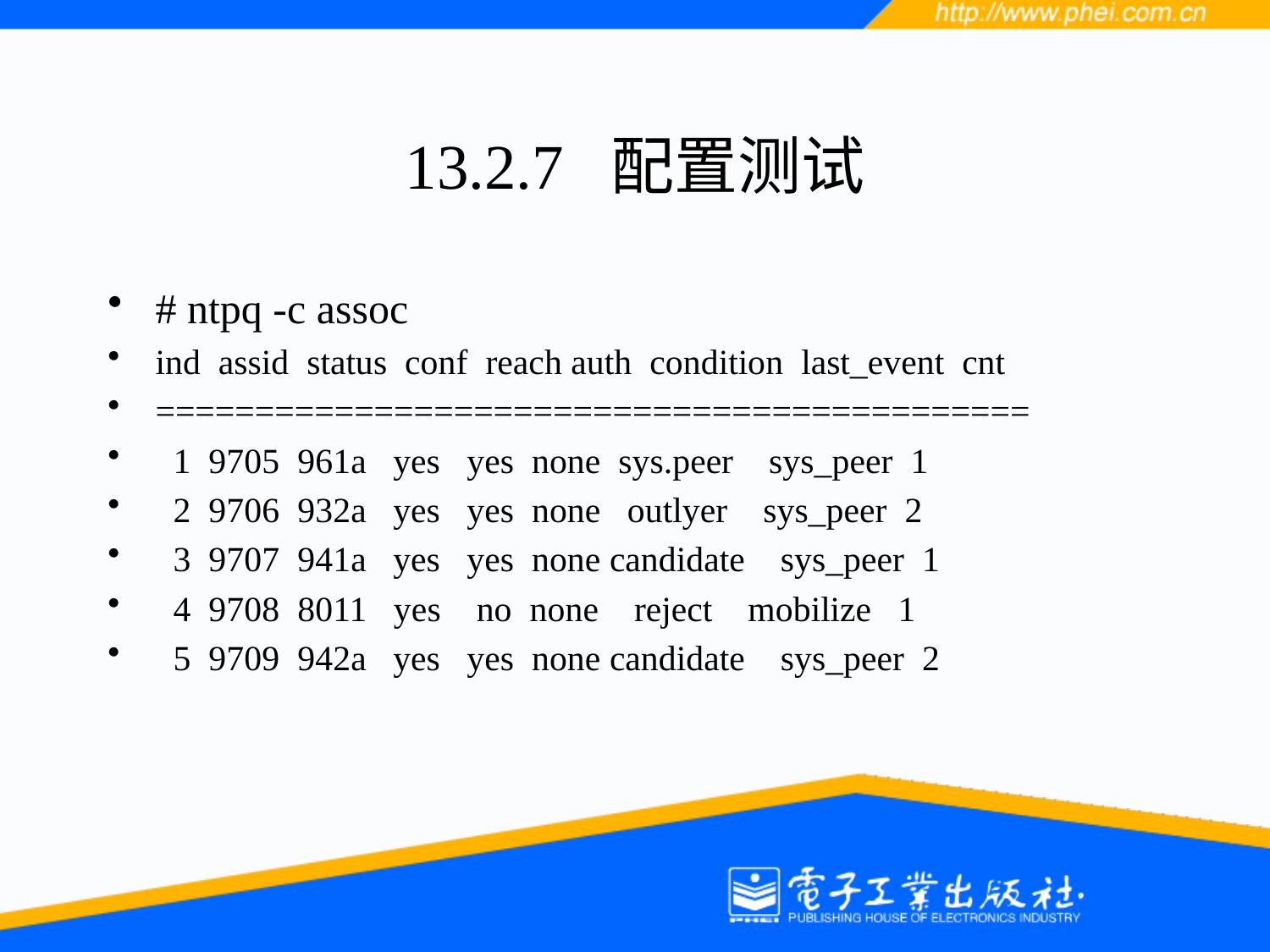

# 13.2.7  配置测试
# ntpq -c assoc
ind  assid  status  conf  reach auth  condition  last_event  cnt
============================================
  1  9705  961a   yes   yes  none  sys.peer    sys_peer  1
  2  9706  932a   yes   yes  none   outlyer    sys_peer  2
  3  9707  941a   yes   yes  none candidate    sys_peer  1
  4  9708  8011   yes    no  none    reject    mobilize   1
  5  9709  942a   yes   yes  none candidate    sys_peer  2